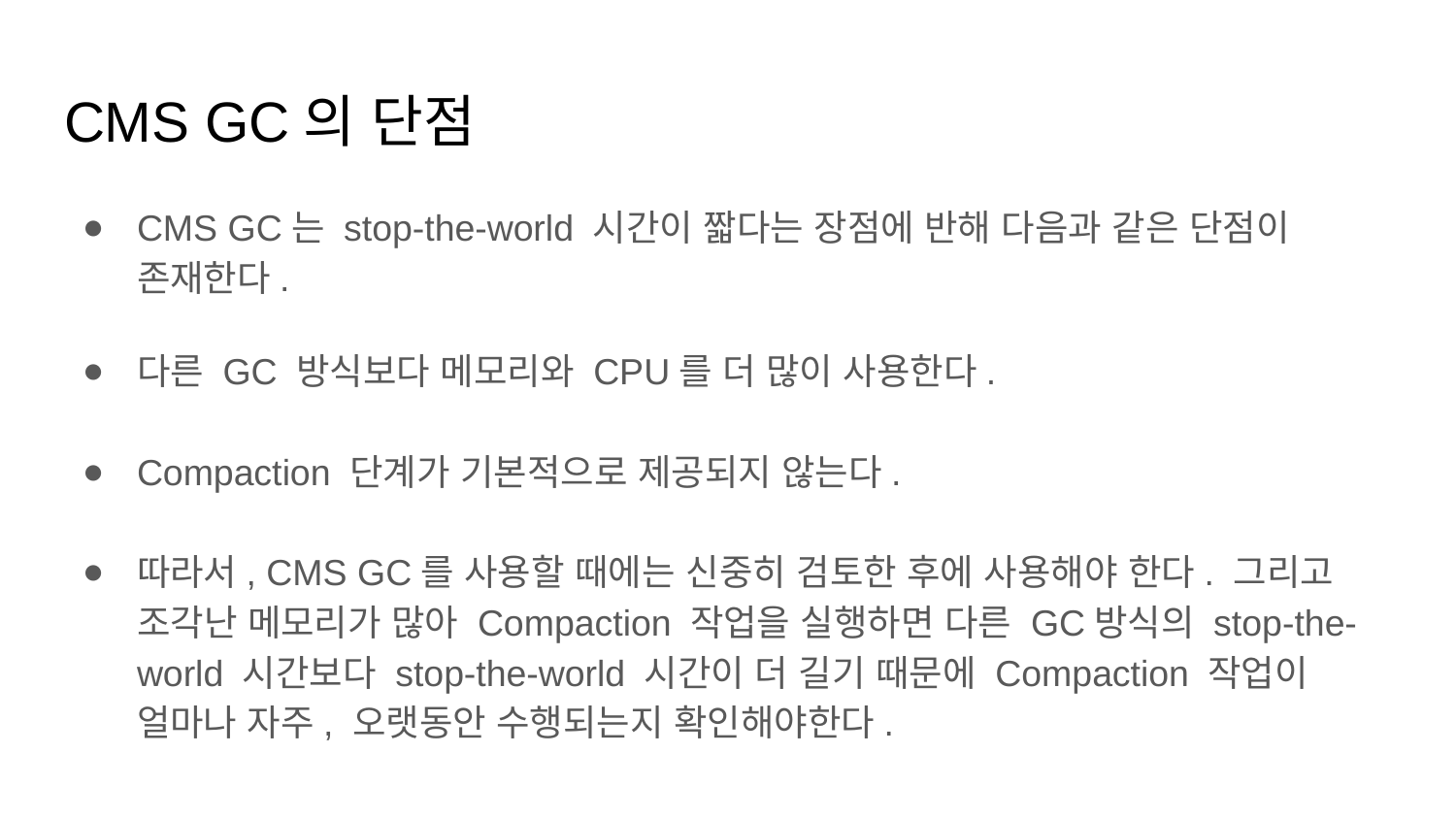

# CMS GC의 단점
CMS GC는 stop-the-world 시간이 짧다는 장점에 반해 다음과 같은 단점이 존재한다.
다른 GC 방식보다 메모리와 CPU를 더 많이 사용한다.
Compaction 단계가 기본적으로 제공되지 않는다.
따라서, CMS GC를 사용할 때에는 신중히 검토한 후에 사용해야 한다. 그리고 조각난 메모리가 많아 Compaction 작업을 실행하면 다른 GC방식의 stop-the-world 시간보다 stop-the-world 시간이 더 길기 때문에 Compaction 작업이 얼마나 자주, 오랫동안 수행되는지 확인해야한다.